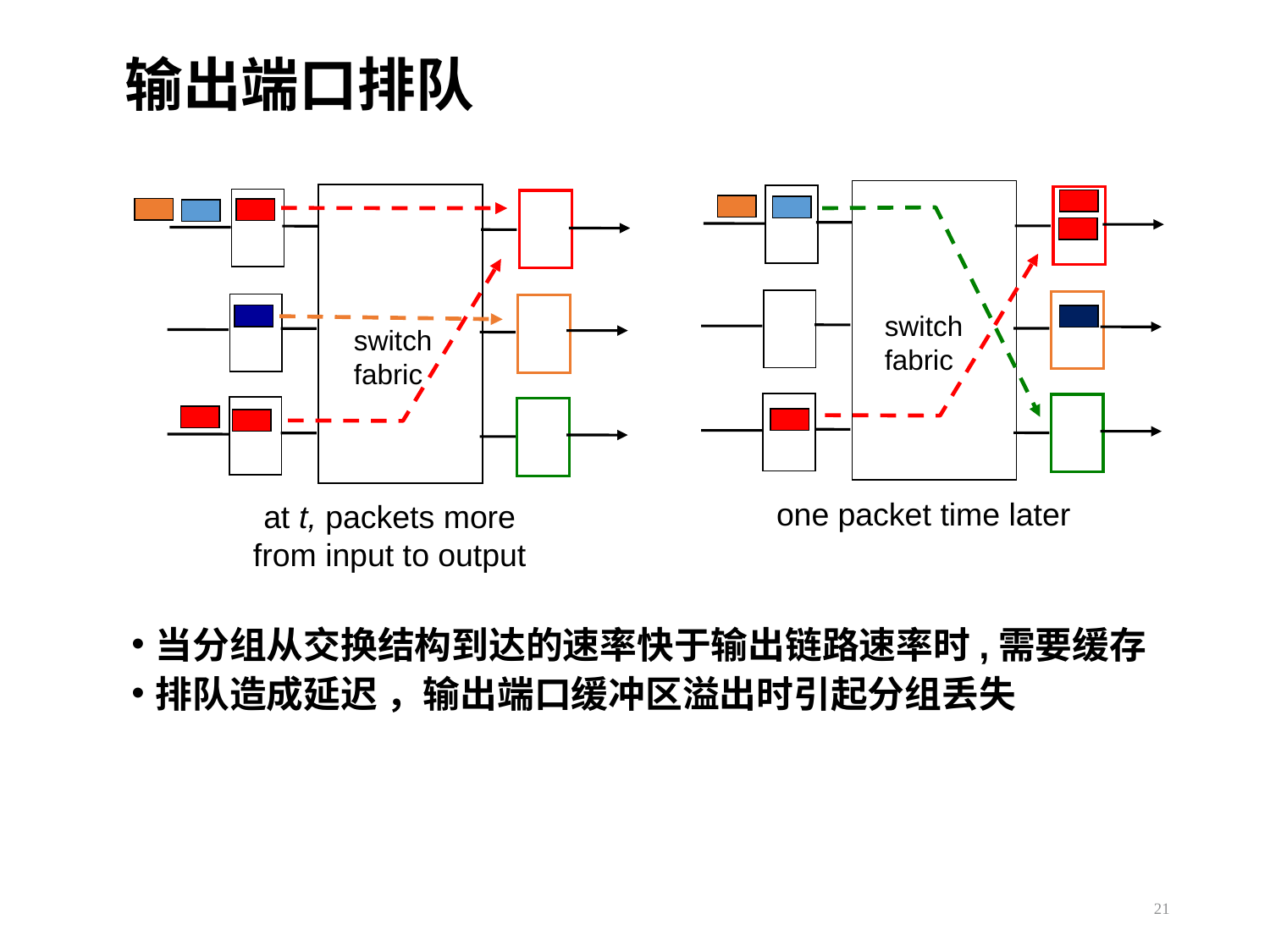

# 输出端口排队

switch
fabric

switch
fabric

one packet time later
at t, packets more
from input to output
当分组从交换结构到达的速率快于输出链路速率时,需要缓存
排队造成延迟 ，输出端口缓冲区溢出时引起分组丢失
21